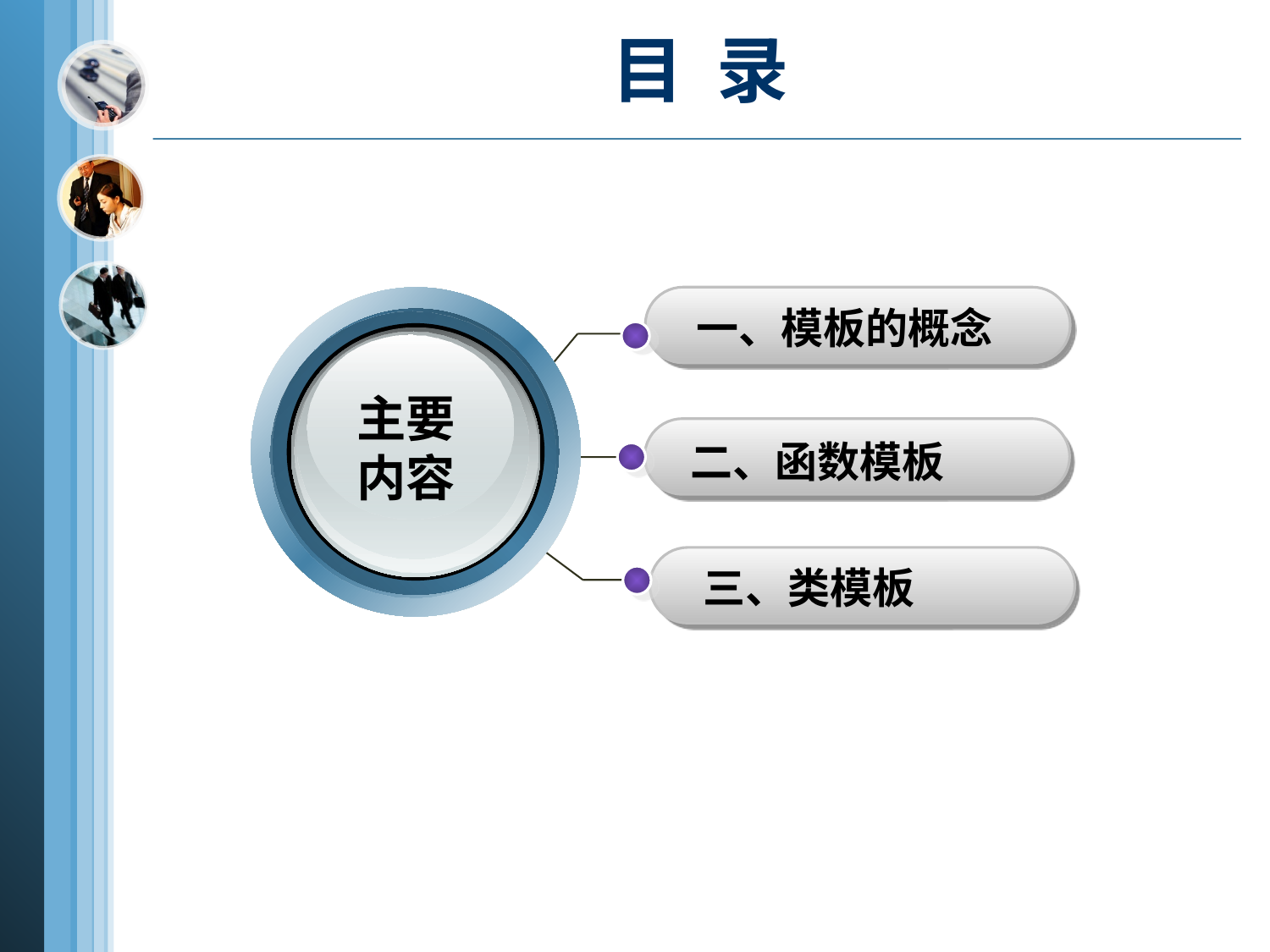

# 目  录

主要
内容
一、模板的概念

二、函数模板

三、类模板